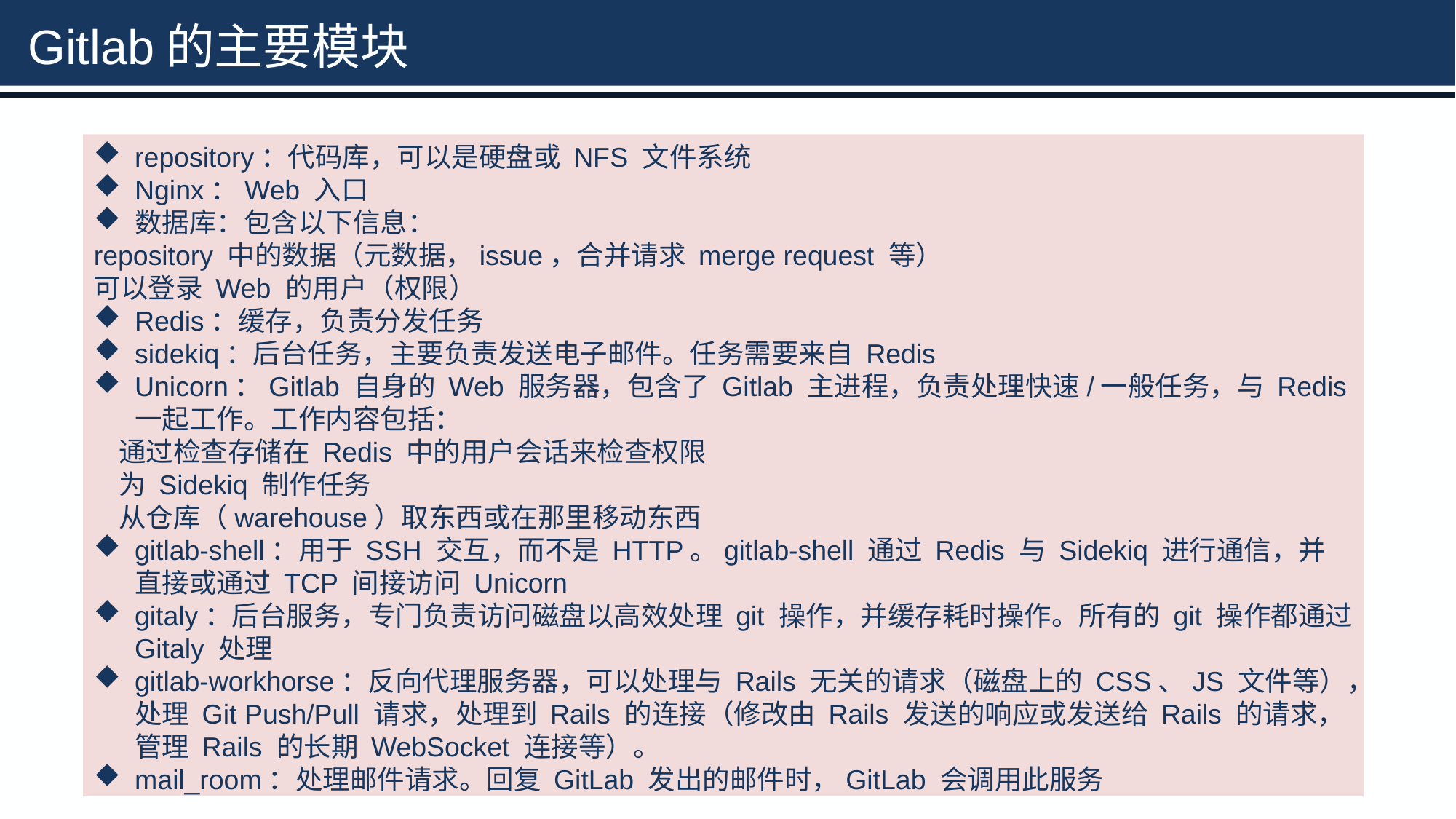

# Gitlab的主要模块
repository：代码库，可以是硬盘或 NFS 文件系统
Nginx：Web 入口
数据库：包含以下信息：
repository 中的数据（元数据，issue，合并请求 merge request 等）
可以登录 Web 的用户（权限）
Redis：缓存，负责分发任务
sidekiq：后台任务，主要负责发送电子邮件。任务需要来自 Redis
Unicorn：Gitlab 自身的 Web 服务器，包含了 Gitlab 主进程，负责处理快速/一般任务，与 Redis 一起工作。工作内容包括：
   通过检查存储在 Redis 中的用户会话来检查权限
   为 Sidekiq 制作任务
   从仓库（warehouse）取东西或在那里移动东西
gitlab-shell：用于 SSH 交互，而不是 HTTP。gitlab-shell 通过 Redis 与 Sidekiq 进行通信，并直接或通过 TCP 间接访问 Unicorn
gitaly：后台服务，专门负责访问磁盘以高效处理 git 操作，并缓存耗时操作。所有的 git 操作都通过 Gitaly 处理
gitlab-workhorse：反向代理服务器，可以处理与 Rails 无关的请求（磁盘上的 CSS、JS 文件等），处理 Git Push/Pull 请求，处理到 Rails 的连接（修改由 Rails 发送的响应或发送给 Rails 的请求，管理 Rails 的长期 WebSocket 连接等）。
mail_room：处理邮件请求。回复 GitLab 发出的邮件时，GitLab 会调用此服务